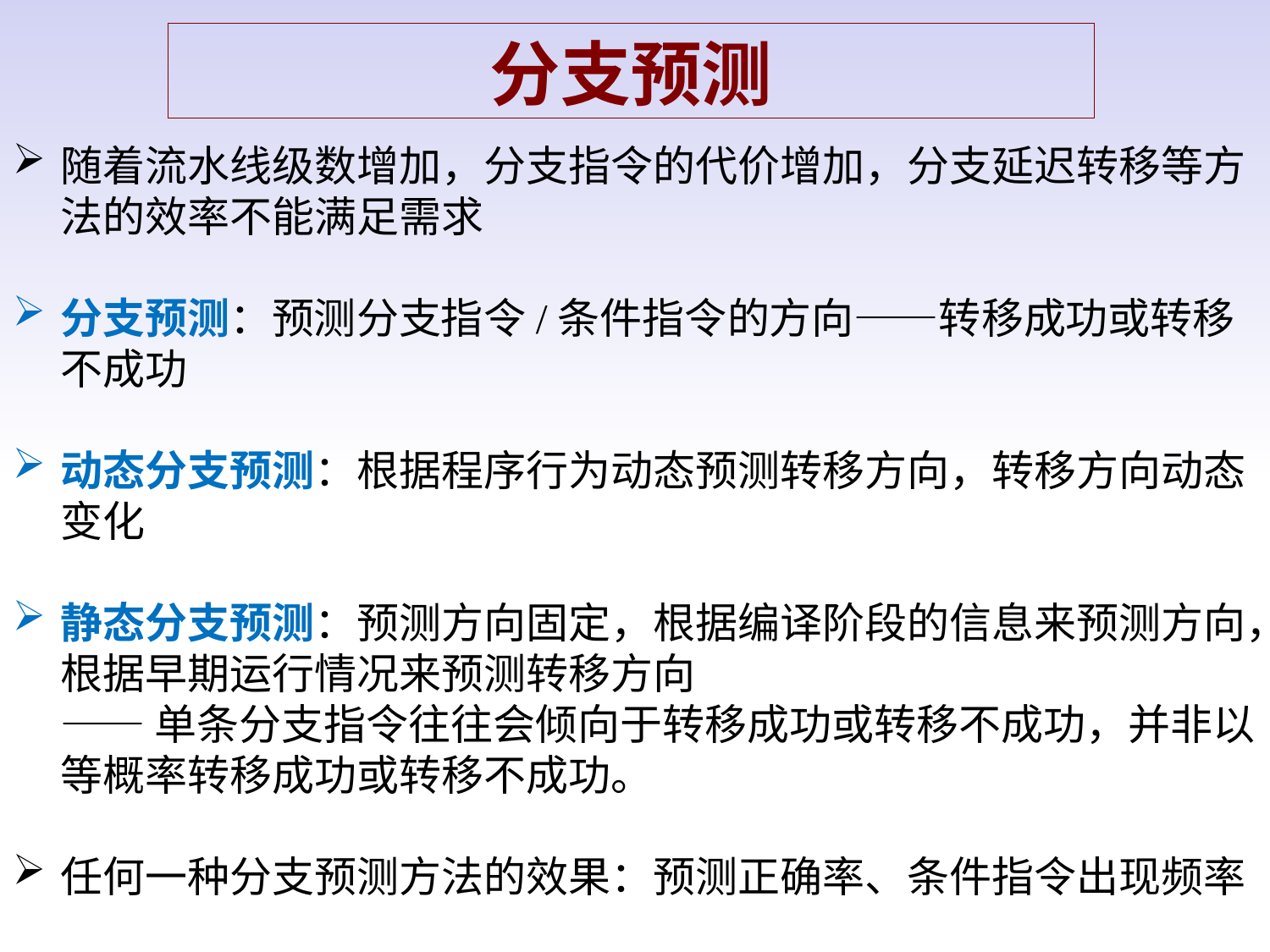

分支预测
随着流水线级数增加，分支指令的代价增加，分支延迟转移等方法的效率不能满足需求

分支预测：预测分支指令/条件指令的方向——转移成功或转移不成功

动态分支预测：根据程序行为动态预测转移方向，转移方向动态变化

静态分支预测：预测方向固定，根据编译阶段的信息来预测方向，根据早期运行情况来预测转移方向
     ——单条分支指令往往会倾向于转移成功或转移不成功，并非以
    等概率转移成功或转移不成功。

任何一种分支预测方法的效果：预测正确率、条件指令出现频率